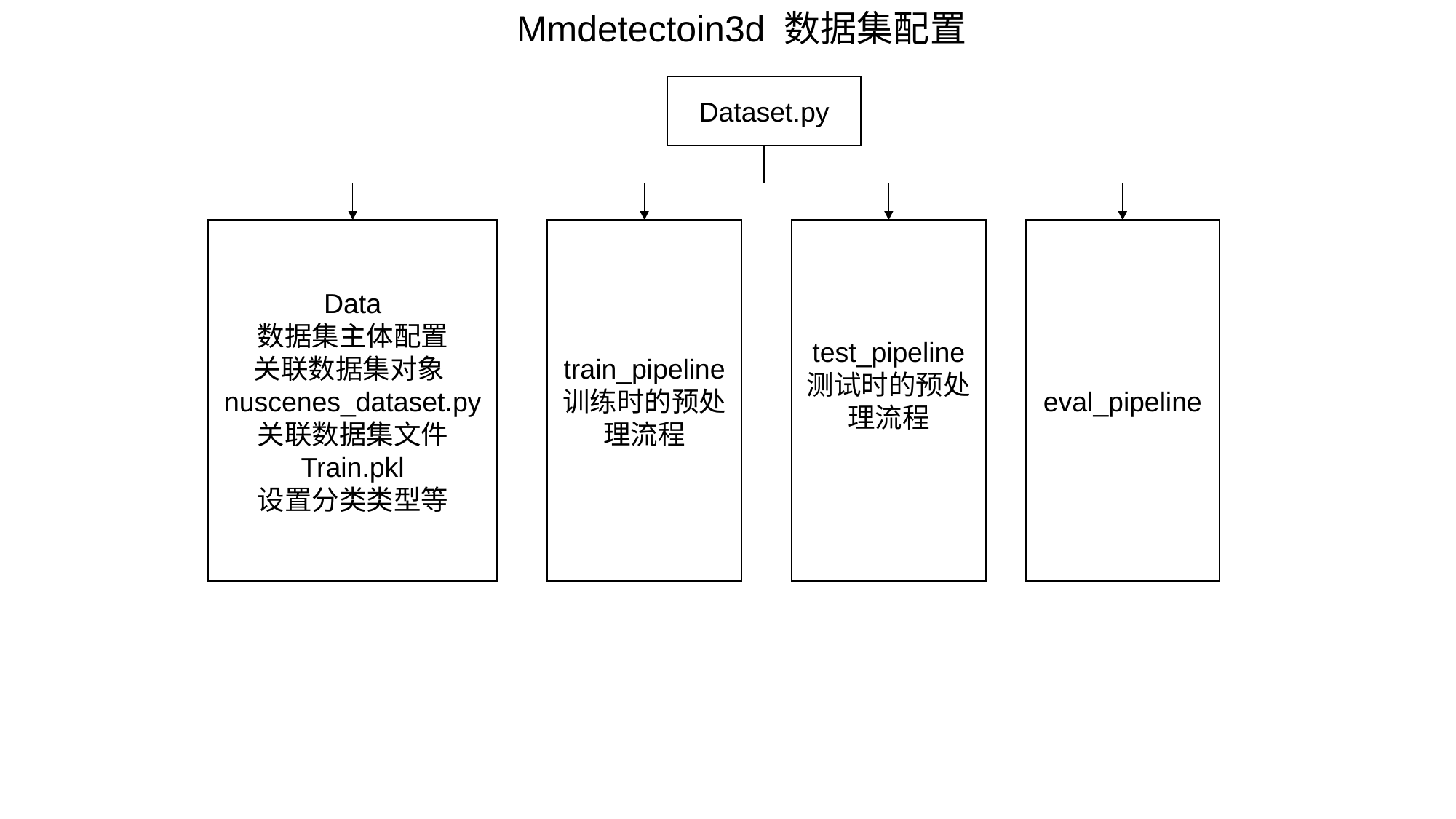

Mmdetectoin3d 数据集配置
Dataset.py
train_pipeline
训练时的预处理流程
eval_pipeline
Data
数据集主体配置
关联数据集对象nuscenes_dataset.py
关联数据集文件
Train.pkl
设置分类类型等
test_pipeline
测试时的预处理流程